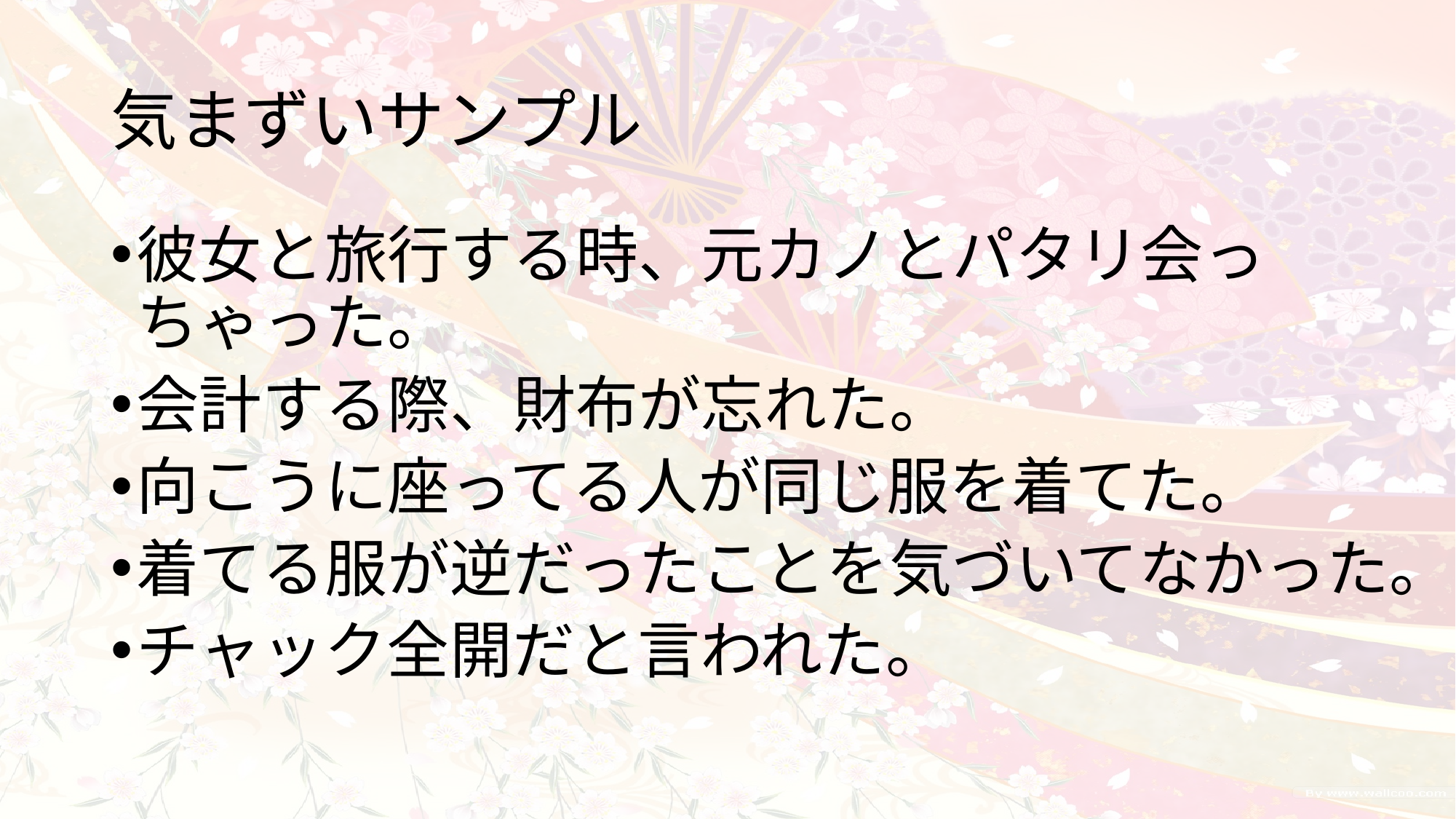

# 気まずいサンプル
彼女と旅行する時、元カノとパタリ会っちゃった。
会計する際、財布が忘れた。
向こうに座ってる人が同じ服を着てた。
着てる服が逆だったことを気づいてなかった。
チャック全開だと言われた。